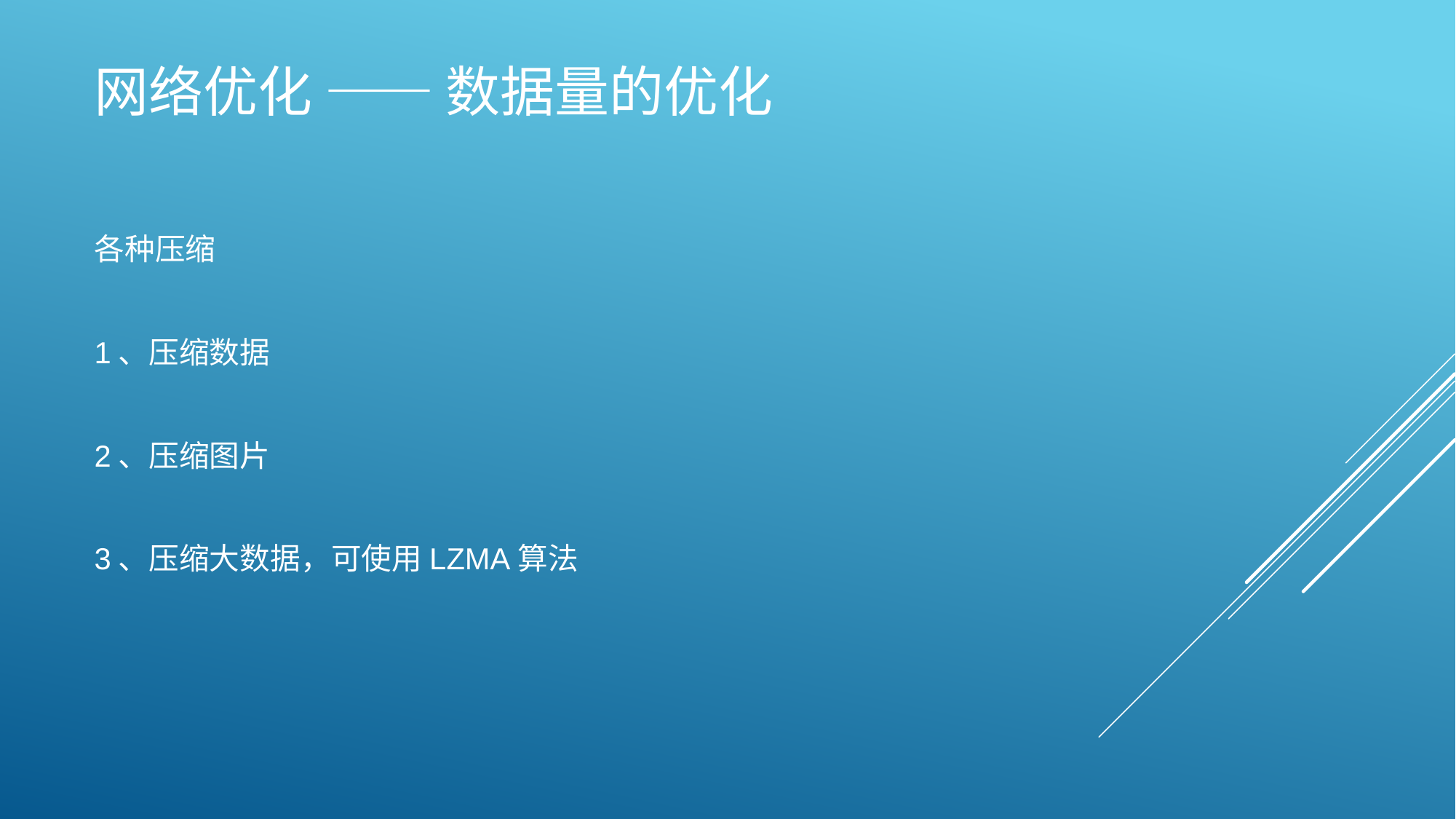

# 网络优化 —— 数据量的优化
各种压缩

1、压缩数据

2、压缩图片

3、压缩大数据，可使用LZMA算法